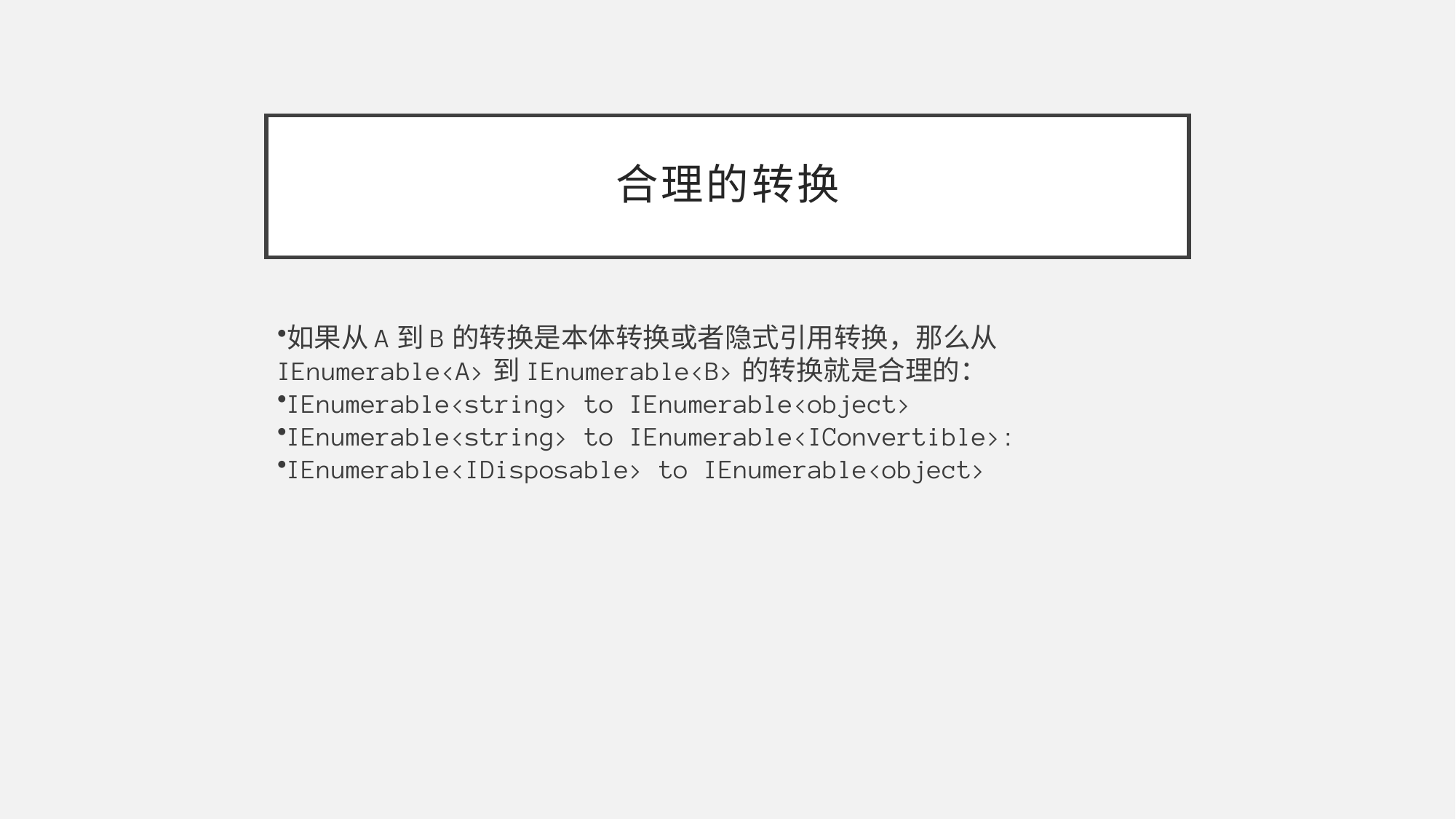

# 合理的转换
如果从A到B的转换是本体转换或者隐式引用转换，那么从IEnumerable<A>到IEnumerable<B>的转换就是合理的：
IEnumerable<string> to IEnumerable<object>
IEnumerable<string> to IEnumerable<IConvertible>:
IEnumerable<IDisposable> to IEnumerable<object>